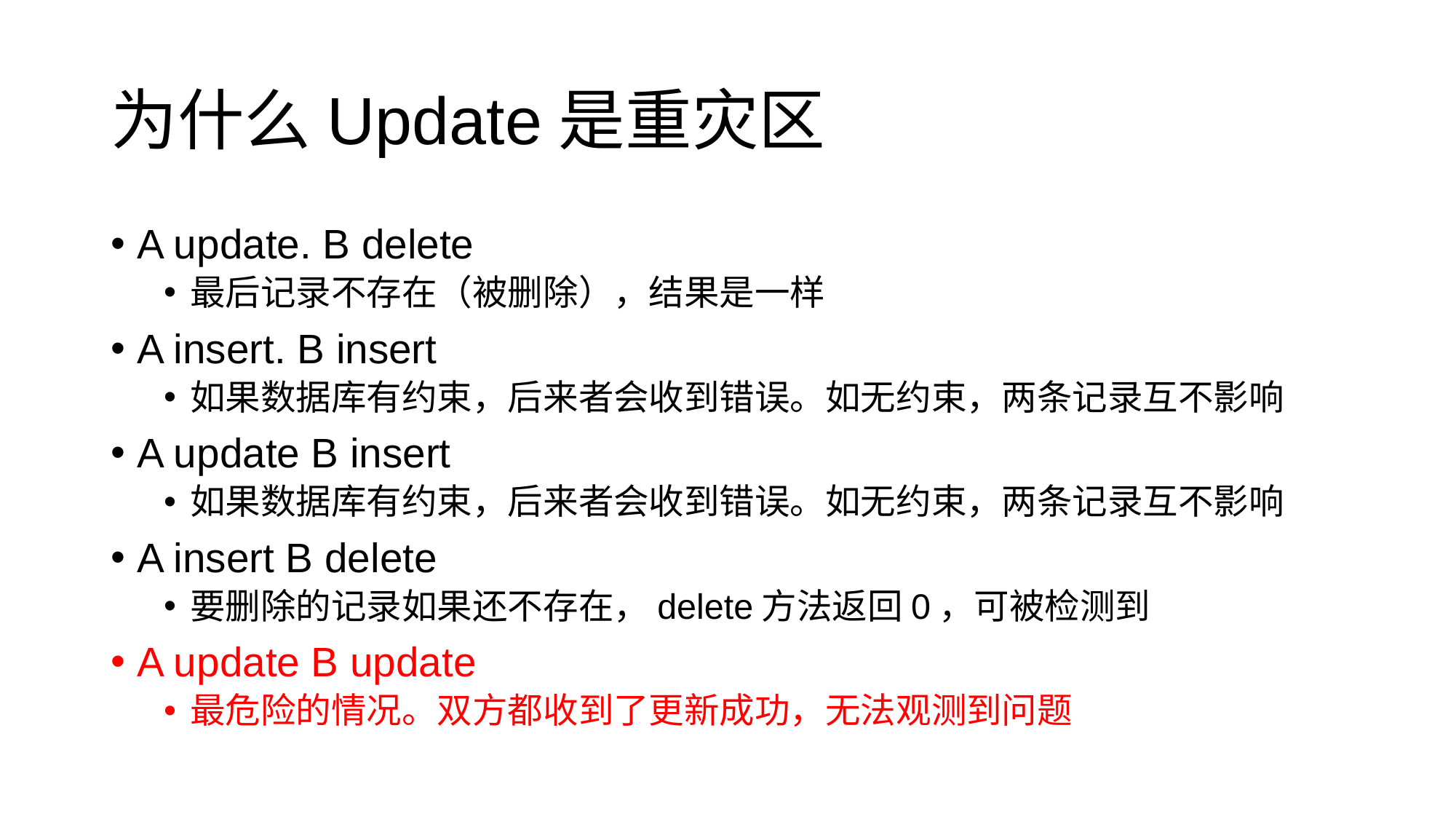

# 为什么Update是重灾区
A update. B delete
最后记录不存在（被删除），结果是一样
A insert. B insert
如果数据库有约束，后来者会收到错误。如无约束，两条记录互不影响
A update B insert
如果数据库有约束，后来者会收到错误。如无约束，两条记录互不影响
A insert B delete
要删除的记录如果还不存在，delete方法返回0，可被检测到
A update B update
最危险的情况。双方都收到了更新成功，无法观测到问题